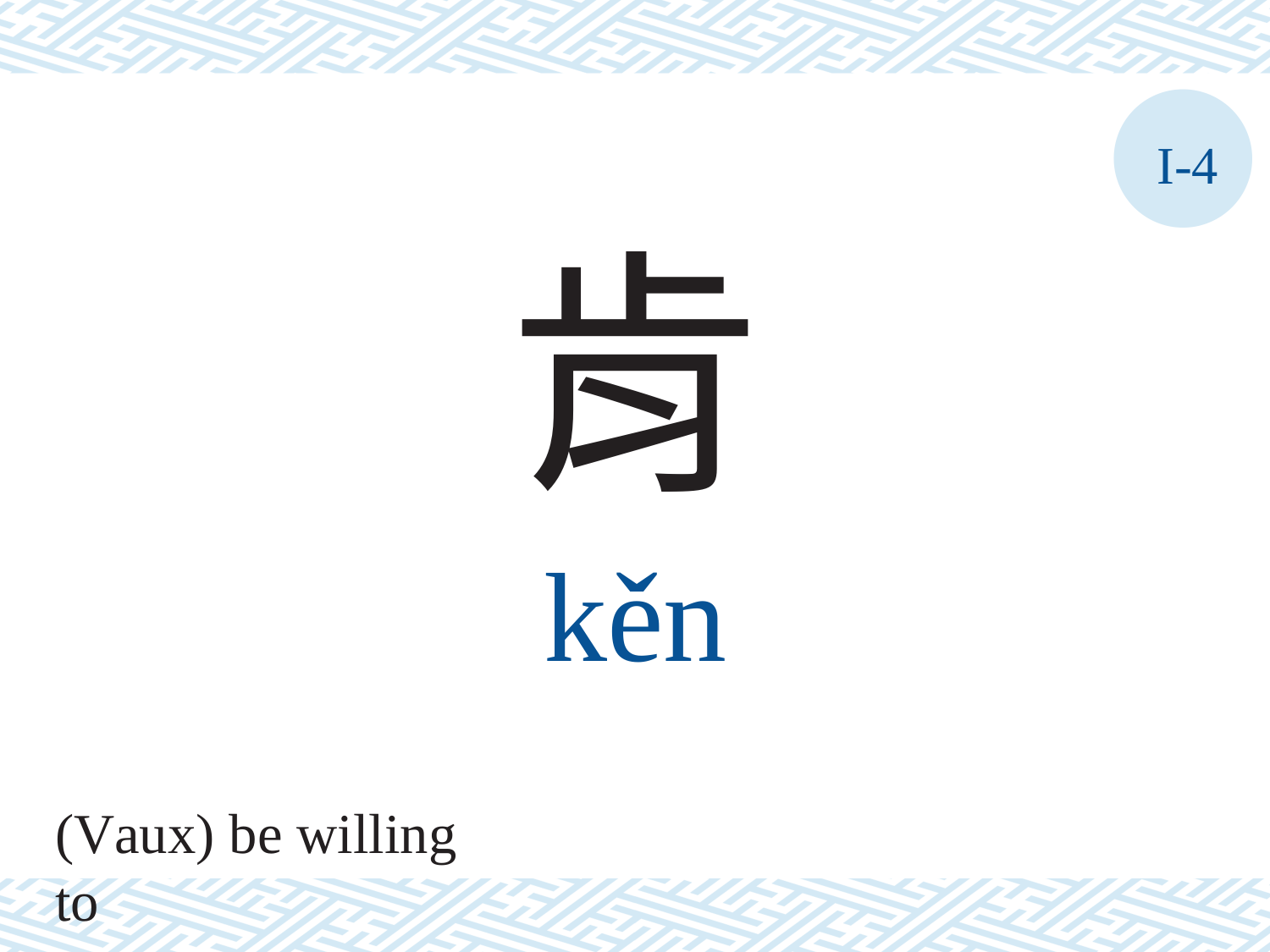

I-4
肯
kěn
(Vaux) be willing to